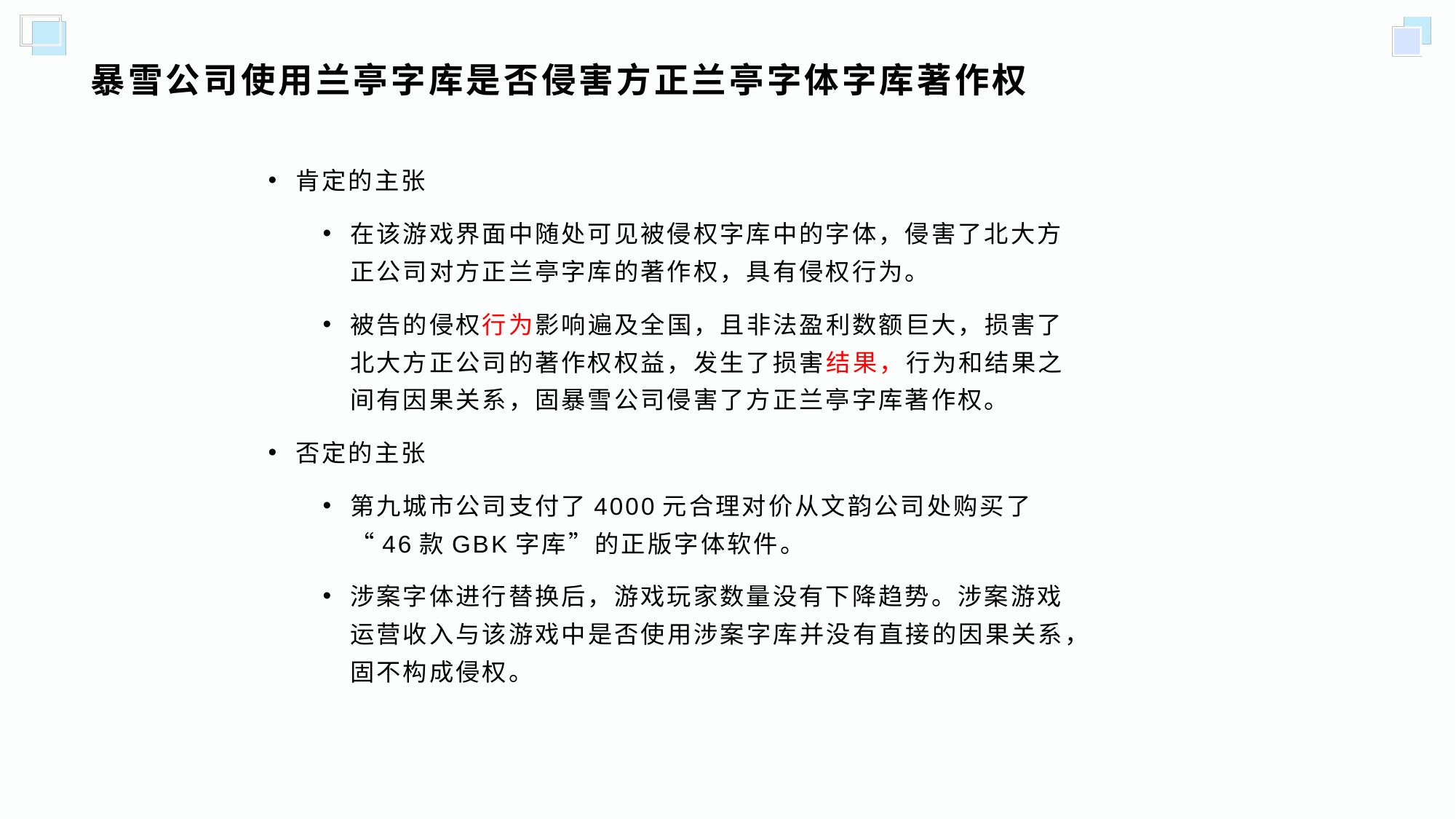

# 暴雪公司使用兰亭字库是否侵害方正兰亭字体字库著作权
肯定的主张
在该游戏界面中随处可见被侵权字库中的字体，侵害了北大方正公司对方正兰亭字库的著作权，具有侵权行为。
被告的侵权行为影响遍及全国，且非法盈利数额巨大，损害了北大方正公司的著作权权益，发生了损害结果，行为和结果之间有因果关系，固暴雪公司侵害了方正兰亭字库著作权。
否定的主张
第九城市公司支付了4000元合理对价从文韵公司处购买了“46款GBK字库”的正版字体软件。
涉案字体进行替换后，游戏玩家数量没有下降趋势。涉案游戏运营收入与该游戏中是否使用涉案字库并没有直接的因果关系，固不构成侵权。